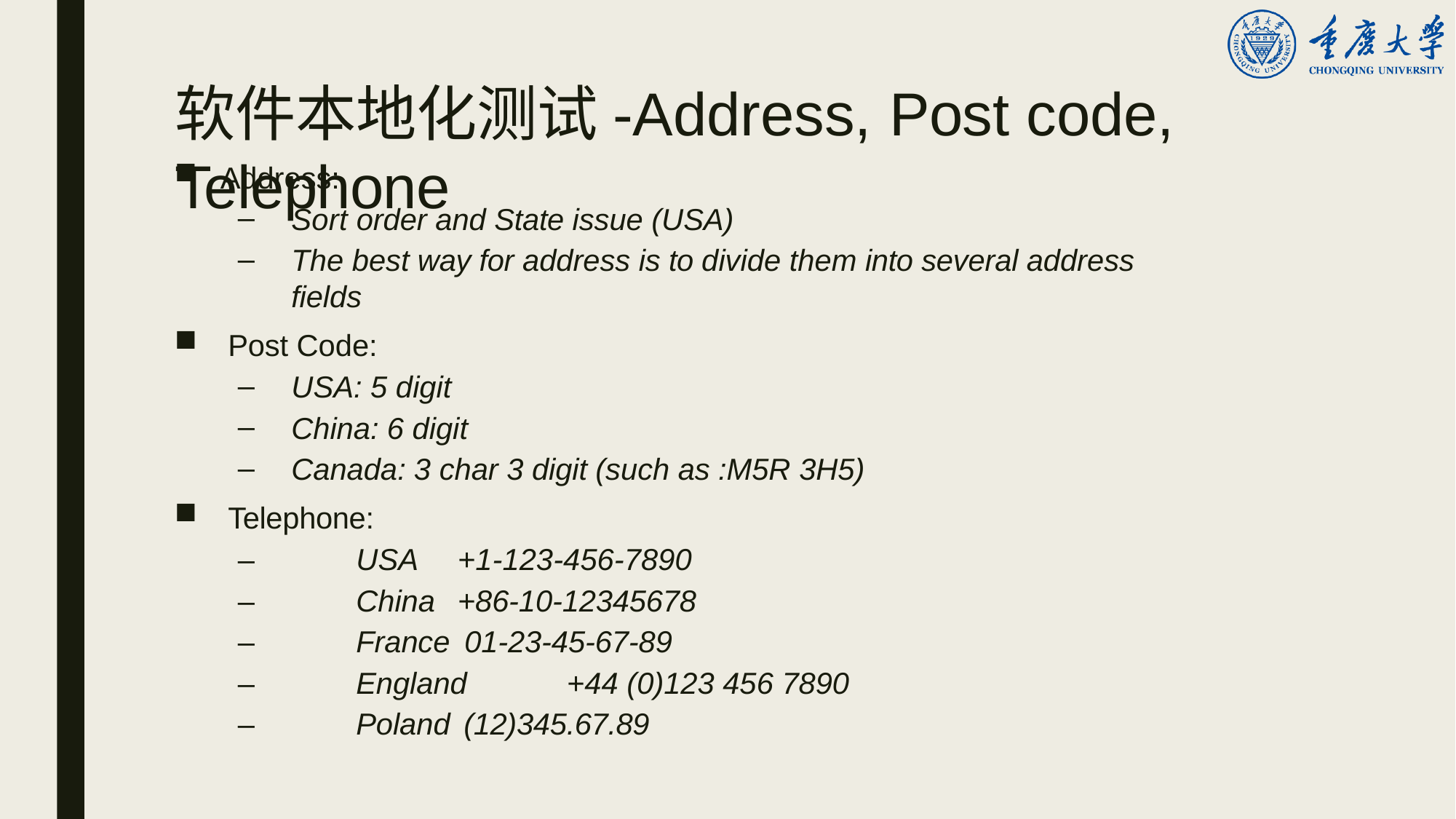

# 软件本地化测试-Address, Post code, Telephone
Address:
Sort order and State issue (USA)
The best way for address is to divide them into several address fields
Post Code:
USA: 5 digit
China: 6 digit
Canada: 3 char 3 digit (such as :M5R 3H5)
Telephone:
–	USA	+1-123-456-7890
–	China	+86-10-12345678
–	France 01-23-45-67-89
–	England	+44 (0)123 456 7890
–	Poland (12)345.67.89